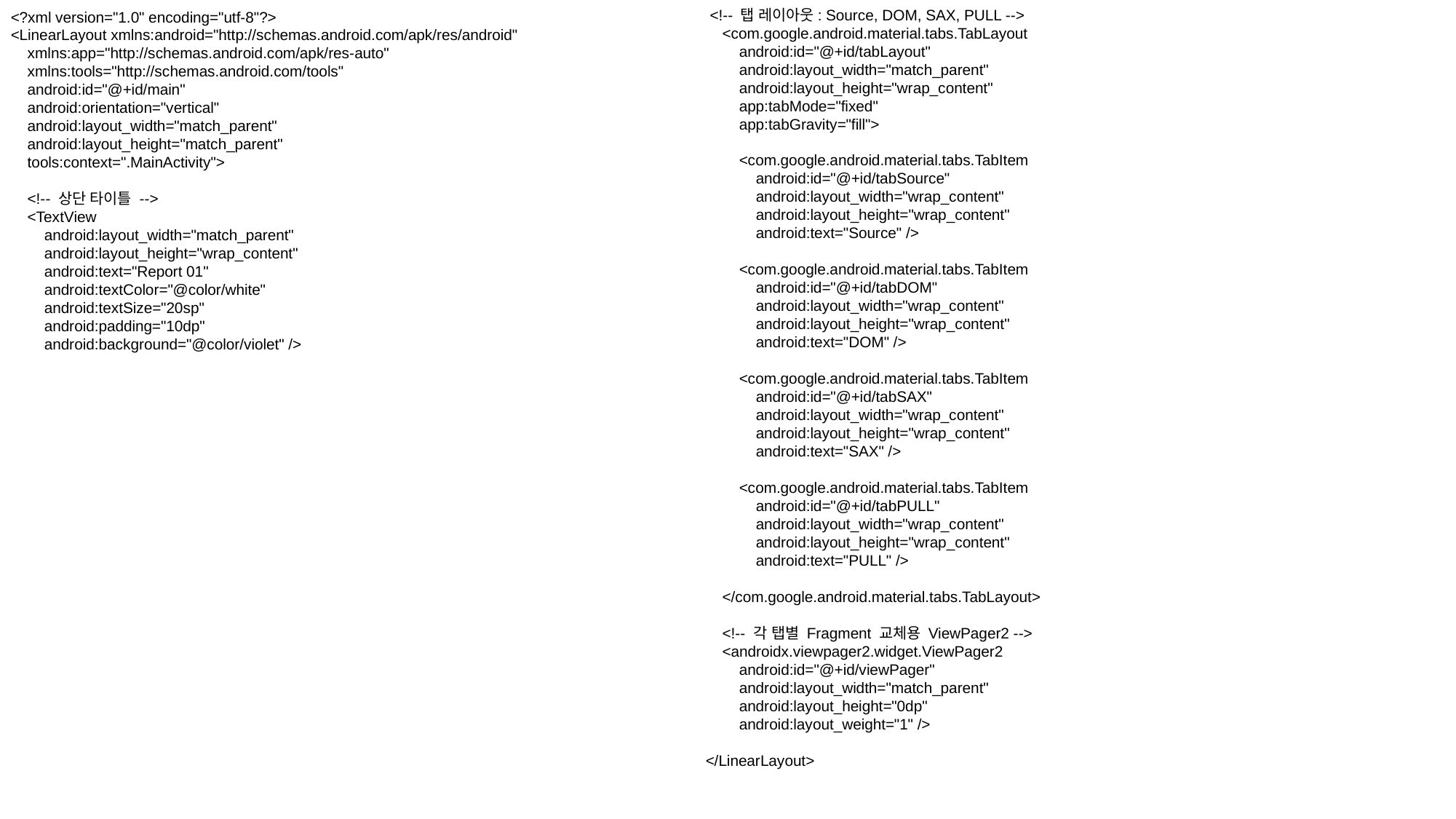

<!-- 탭 레이아웃: Source, DOM, SAX, PULL -->
    <com.google.android.material.tabs.TabLayout
        android:id="@+id/tabLayout"
        android:layout_width="match_parent"
        android:layout_height="wrap_content"
        app:tabMode="fixed"
        app:tabGravity="fill">

        <com.google.android.material.tabs.TabItem
            android:id="@+id/tabSource"
            android:layout_width="wrap_content"
            android:layout_height="wrap_content"
            android:text="Source" />

        <com.google.android.material.tabs.TabItem
            android:id="@+id/tabDOM"
            android:layout_width="wrap_content"
            android:layout_height="wrap_content"
            android:text="DOM" />

        <com.google.android.material.tabs.TabItem
            android:id="@+id/tabSAX"
            android:layout_width="wrap_content"
            android:layout_height="wrap_content"
            android:text="SAX" />

        <com.google.android.material.tabs.TabItem
            android:id="@+id/tabPULL"
            android:layout_width="wrap_content"
            android:layout_height="wrap_content"
            android:text="PULL" />

    </com.google.android.material.tabs.TabLayout>

    <!-- 각 탭별 Fragment 교체용 ViewPager2 -->
    <androidx.viewpager2.widget.ViewPager2
        android:id="@+id/viewPager"
        android:layout_width="match_parent"
        android:layout_height="0dp"
        android:layout_weight="1" />

</LinearLayout>
<?xml version="1.0" encoding="utf-8"?>
<LinearLayout xmlns:android="http://schemas.android.com/apk/res/android"
    xmlns:app="http://schemas.android.com/apk/res-auto"
    xmlns:tools="http://schemas.android.com/tools"
    android:id="@+id/main"
    android:orientation="vertical"
    android:layout_width="match_parent"
    android:layout_height="match_parent"
    tools:context=".MainActivity">

    <!-- 상단 타이틀 -->
    <TextView
        android:layout_width="match_parent"
        android:layout_height="wrap_content"
        android:text="Report 01"
        android:textColor="@color/white"
        android:textSize="20sp"
        android:padding="10dp"
        android:background="@color/violet" />